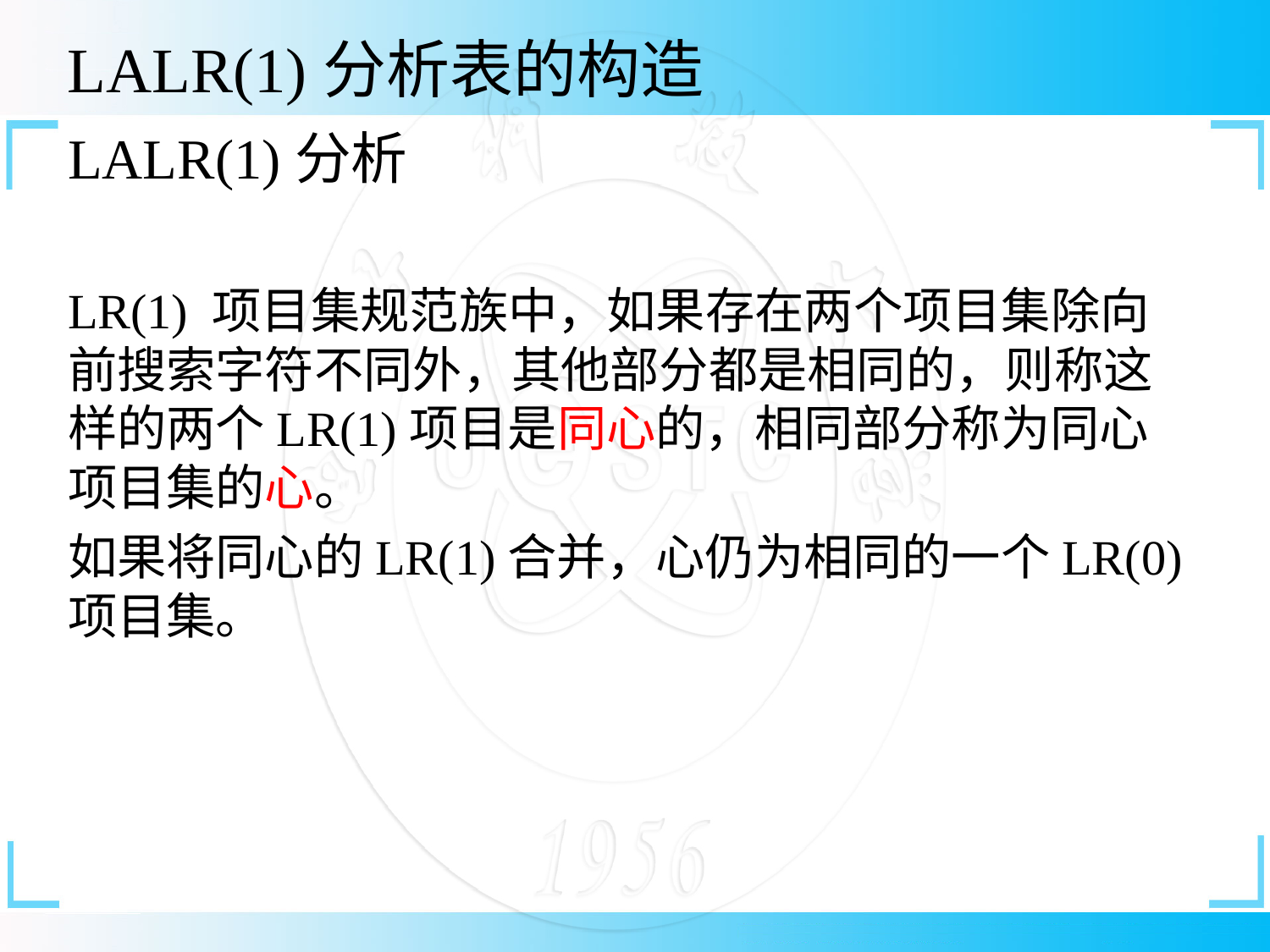

LALR(1)分析表的构造
LALR(1)分析

LR(1) 项目集规范族中，如果存在两个项目集除向前搜索字符不同外，其他部分都是相同的，则称这样的两个LR(1)项目是同心的，相同部分称为同心项目集的心。
如果将同心的LR(1)合并，心仍为相同的一个LR(0)项目集。